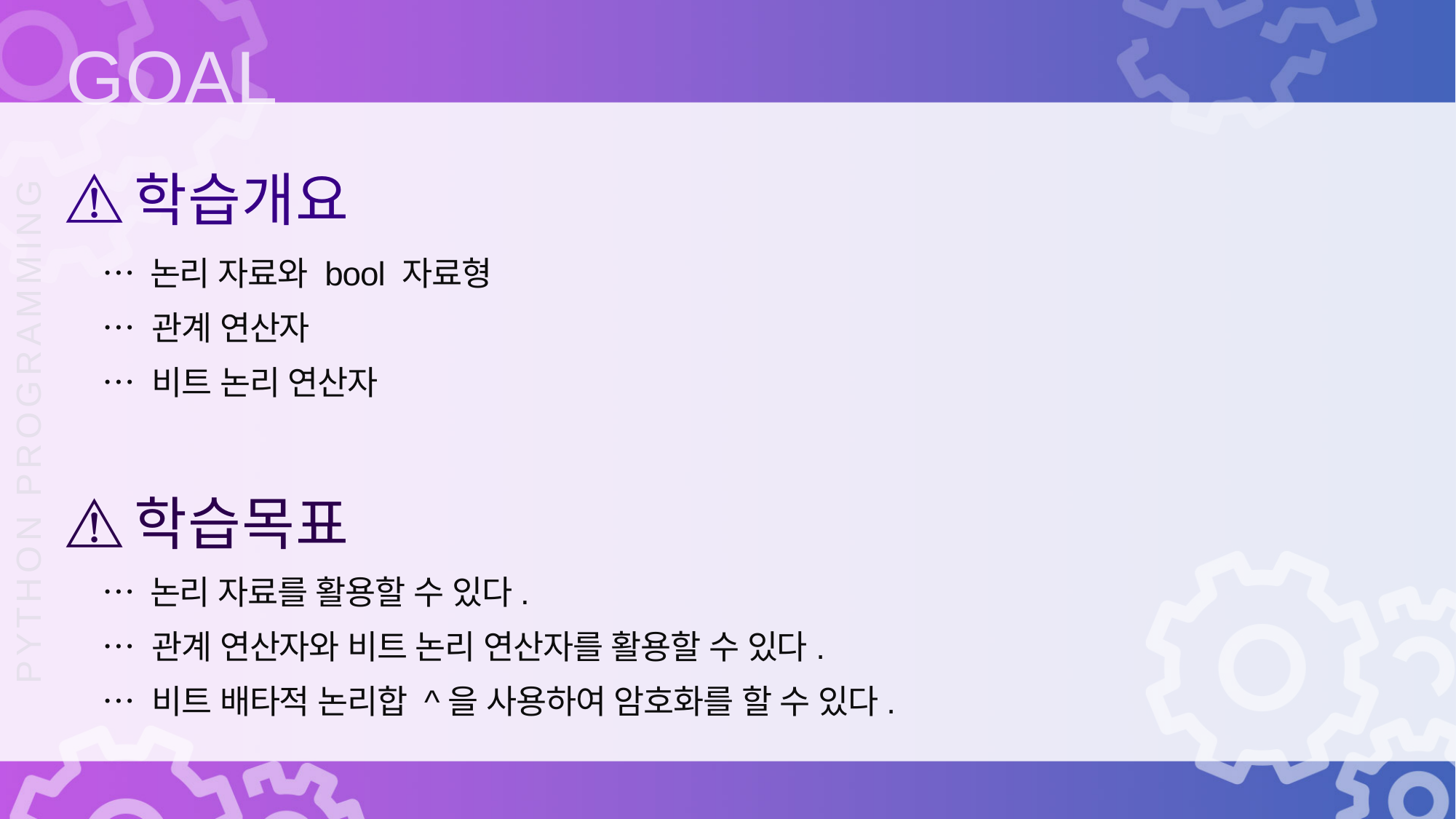

학습개요
… 논리 자료와 bool 자료형
… 관계 연산자
… 비트 논리 연산자
학습목표
… 논리 자료를 활용할 수 있다.
… 관계 연산자와 비트 논리 연산자를 활용할 수 있다.
… 비트 배타적 논리합 ^을 사용하여 암호화를 할 수 있다.